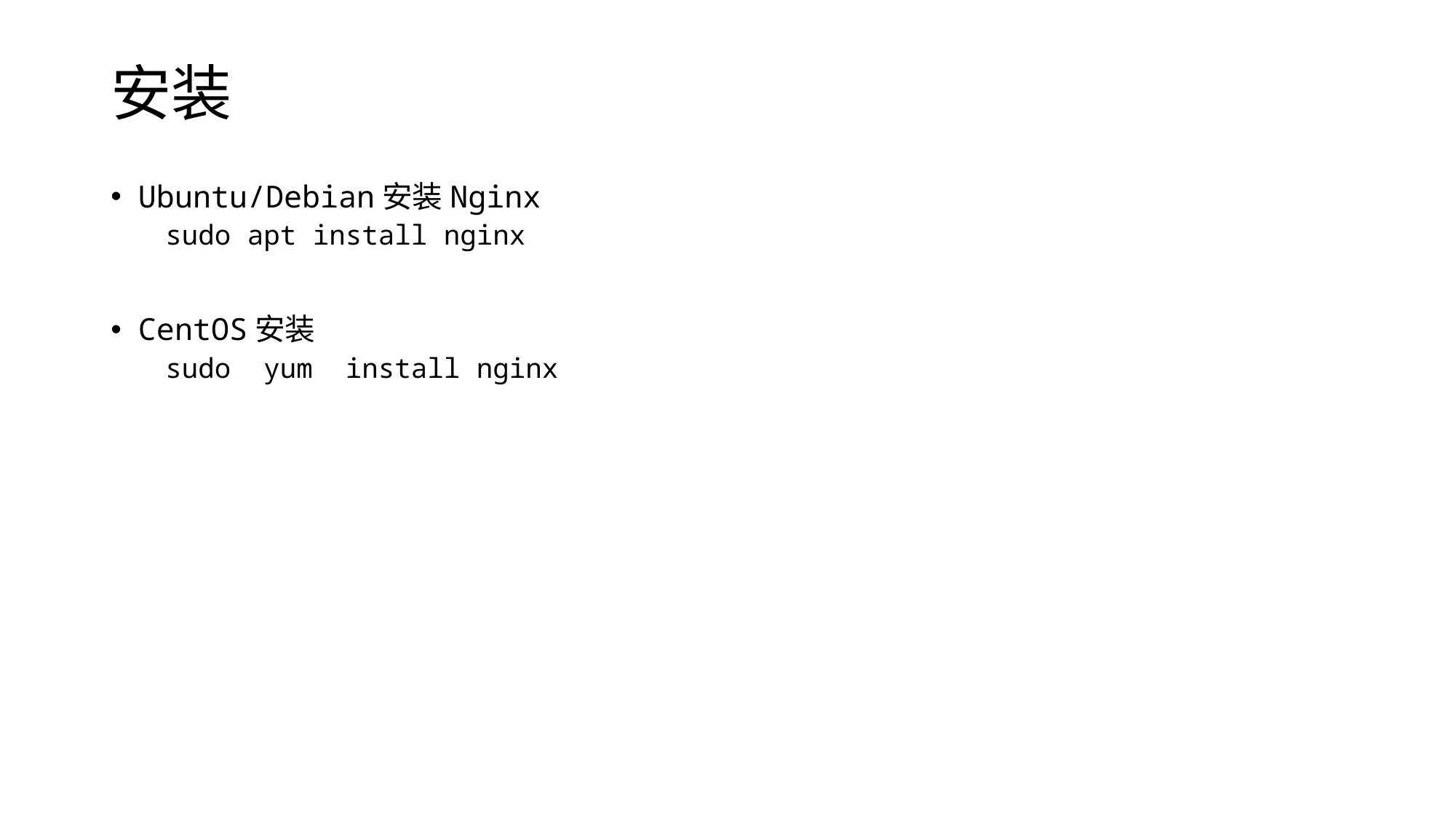

# 安装
Ubuntu/Debian安装Nginx
sudo apt install nginx

CentOS安装
sudo  yum  install nginx